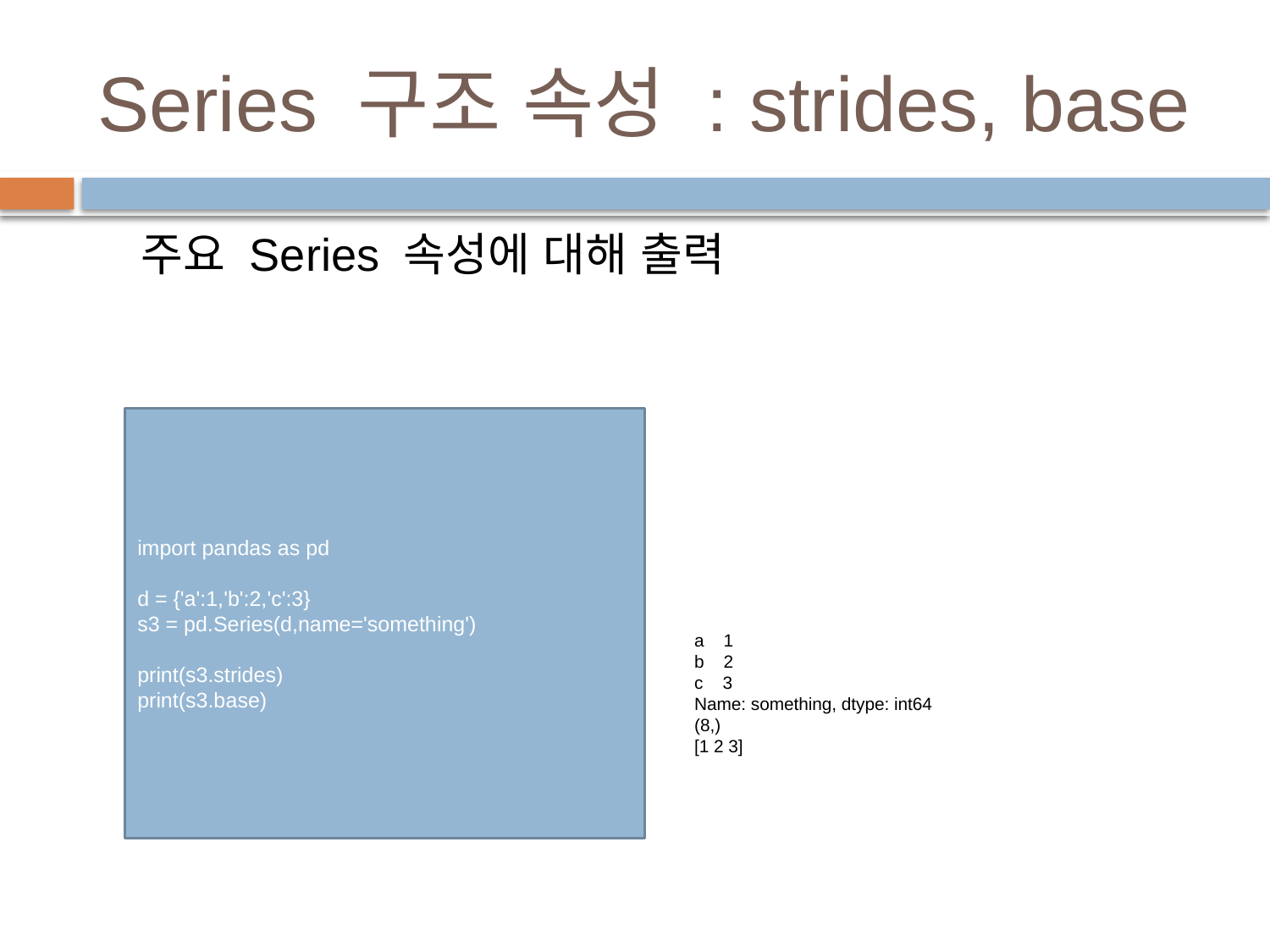

# Series 구조 속성 : strides, base
주요 Series 속성에 대해 출력
import pandas as pd

d = {'a':1,'b':2,'c':3}
s3 = pd.Series(d,name='something')

print(s3.strides)
print(s3.base)
a    1
b    2
c    3
Name: something, dtype: int64
(8,)
[1 2 3]